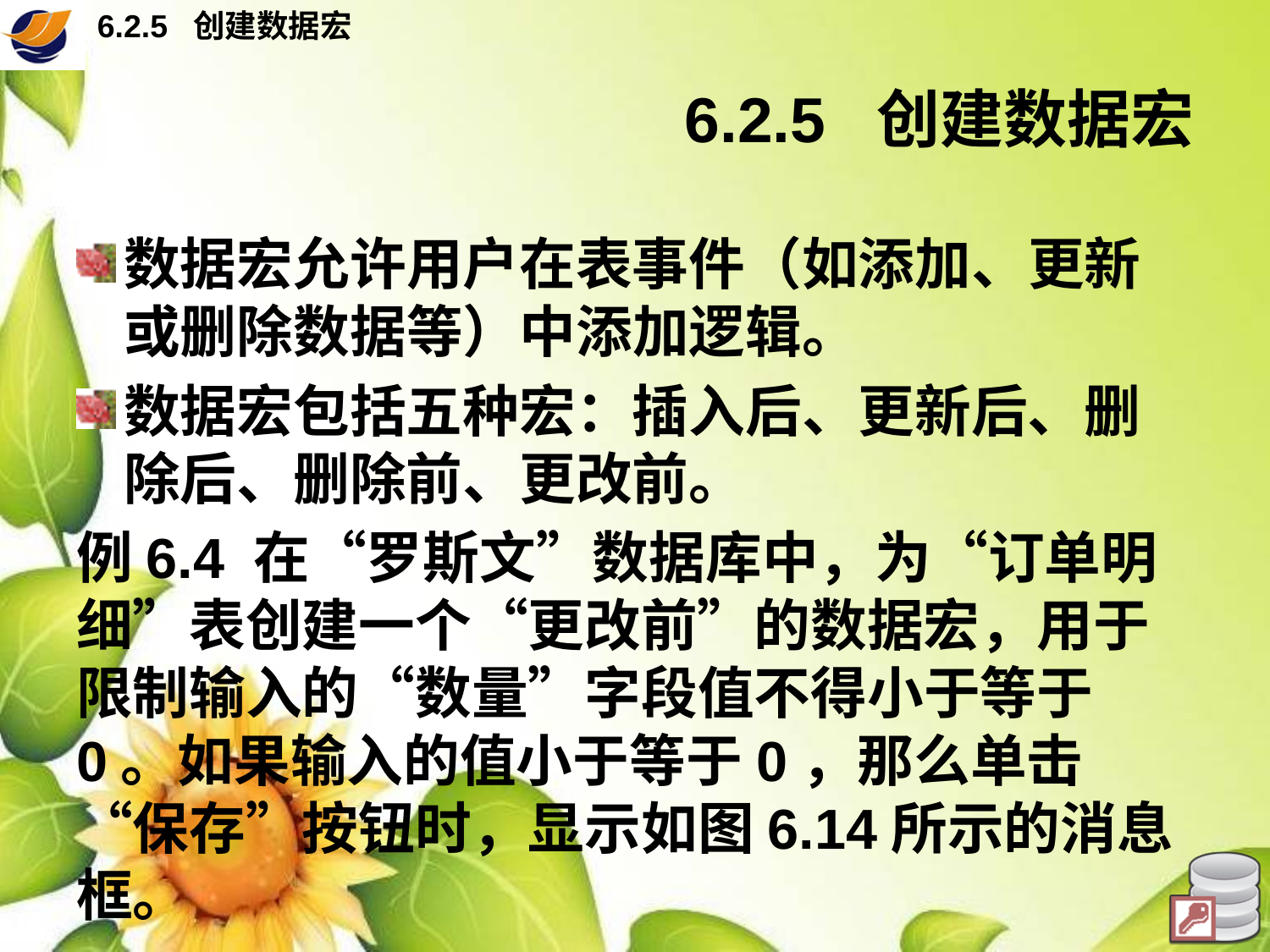

6.2.5  创建数据宏
# 6.2.5  创建数据宏
数据宏允许用户在表事件（如添加、更新或删除数据等）中添加逻辑。
数据宏包括五种宏：插入后、更新后、删除后、删除前、更改前。
例6.4 在“罗斯文”数据库中，为“订单明细”表创建一个“更改前”的数据宏，用于限制输入的“数量”字段值不得小于等于0。如果输入的值小于等于0，那么单击“保存”按钮时，显示如图6.14所示的消息框。